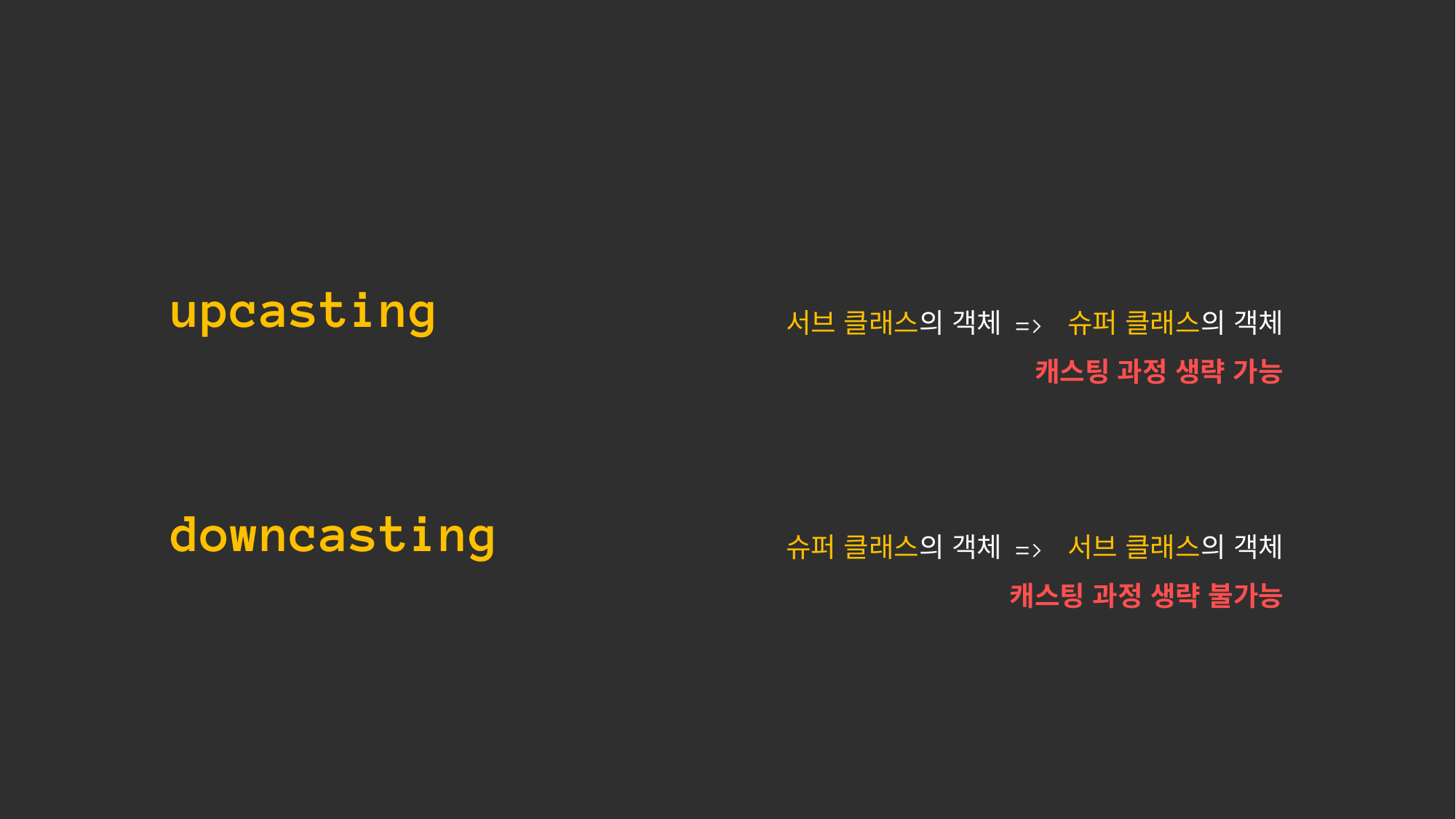

upcasting
서브 클래스의 객체 => 슈퍼 클래스의 객체
캐스팅 과정 생략 가능
downcasting
슈퍼 클래스의 객체 => 서브 클래스의 객체
캐스팅 과정 생략 불가능